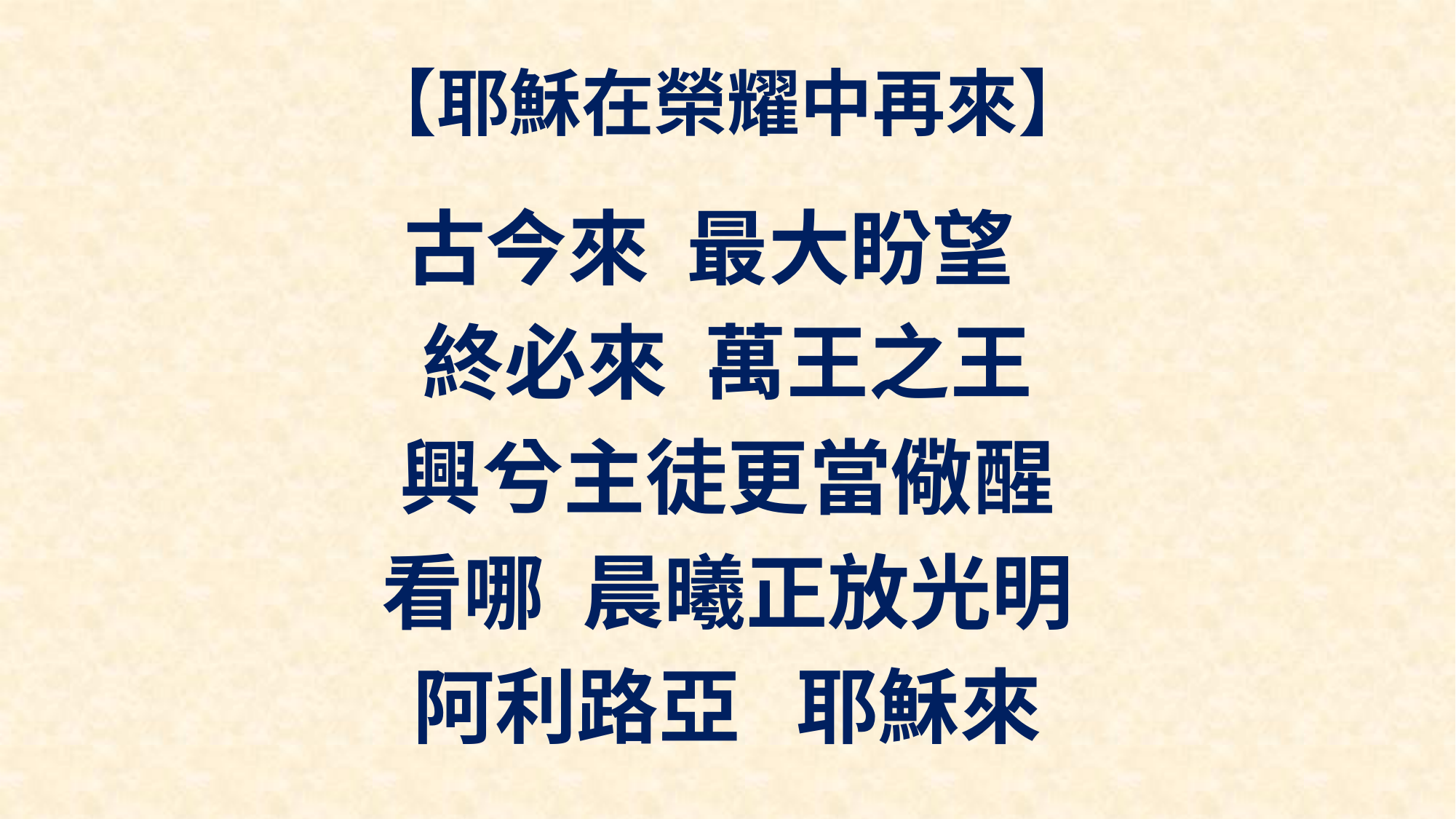

# 【耶穌在榮耀中再來】
古今來  最大盼望
終必來  萬王之王
興兮主徒更當儆醒
看哪  晨曦正放光明
阿利路亞   耶穌來